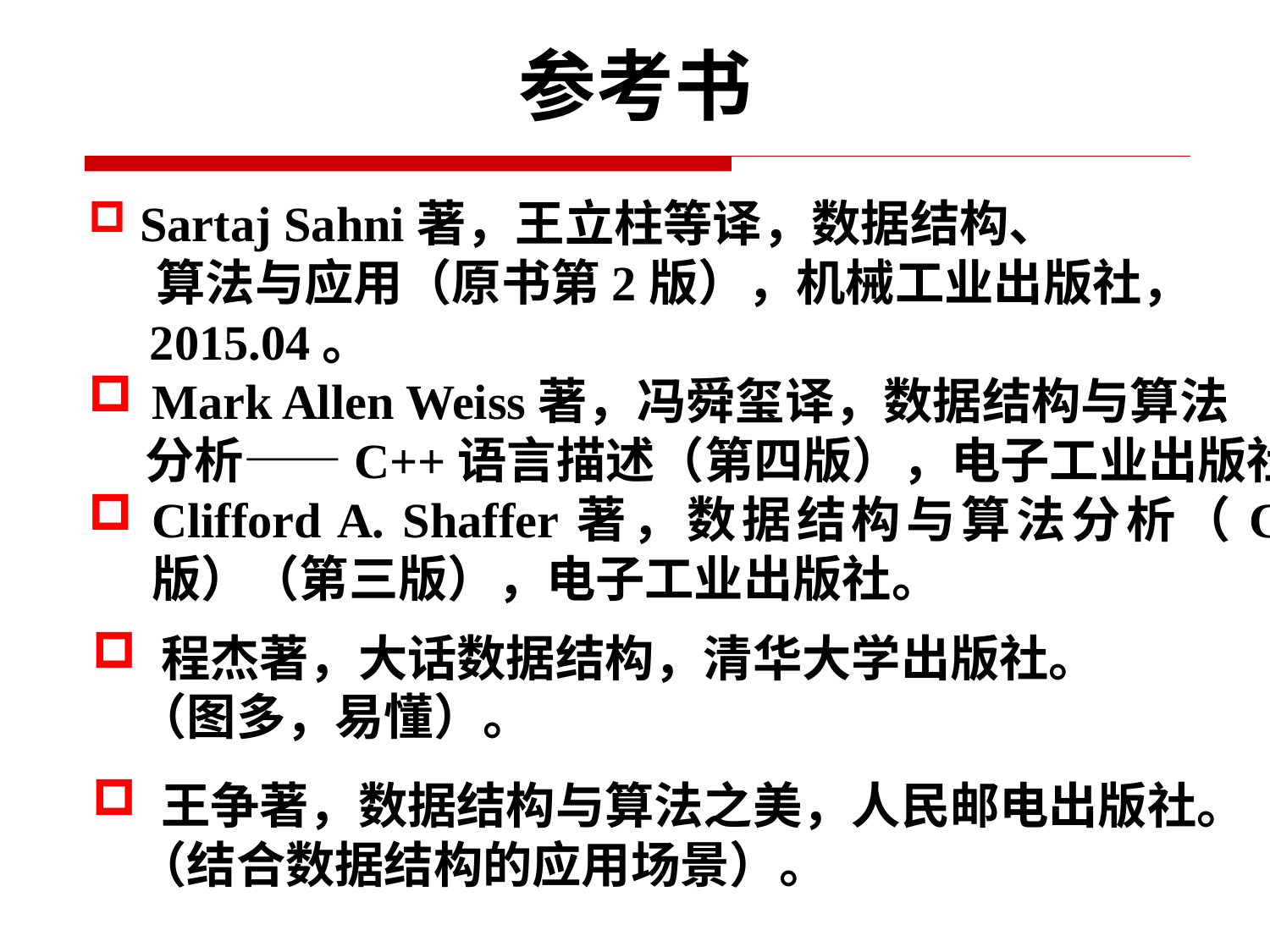

参考书
 Sartaj Sahni著，王立柱等译，数据结构、
     算法与应用（原书第2版），机械工业出版社，
     2015.04。
Mark Allen Weiss著，冯舜玺译，数据结构与算法
    分析——C++语言描述（第四版），电子工业出版社。
Clifford A. Shaffer著，数据结构与算法分析（C++版）（第三版），电子工业出版社。

 程杰著，大话数据结构，清华大学出版社。
   （图多，易懂）。

 王争著，数据结构与算法之美，人民邮电出版社。
   （结合数据结构的应用场景）。